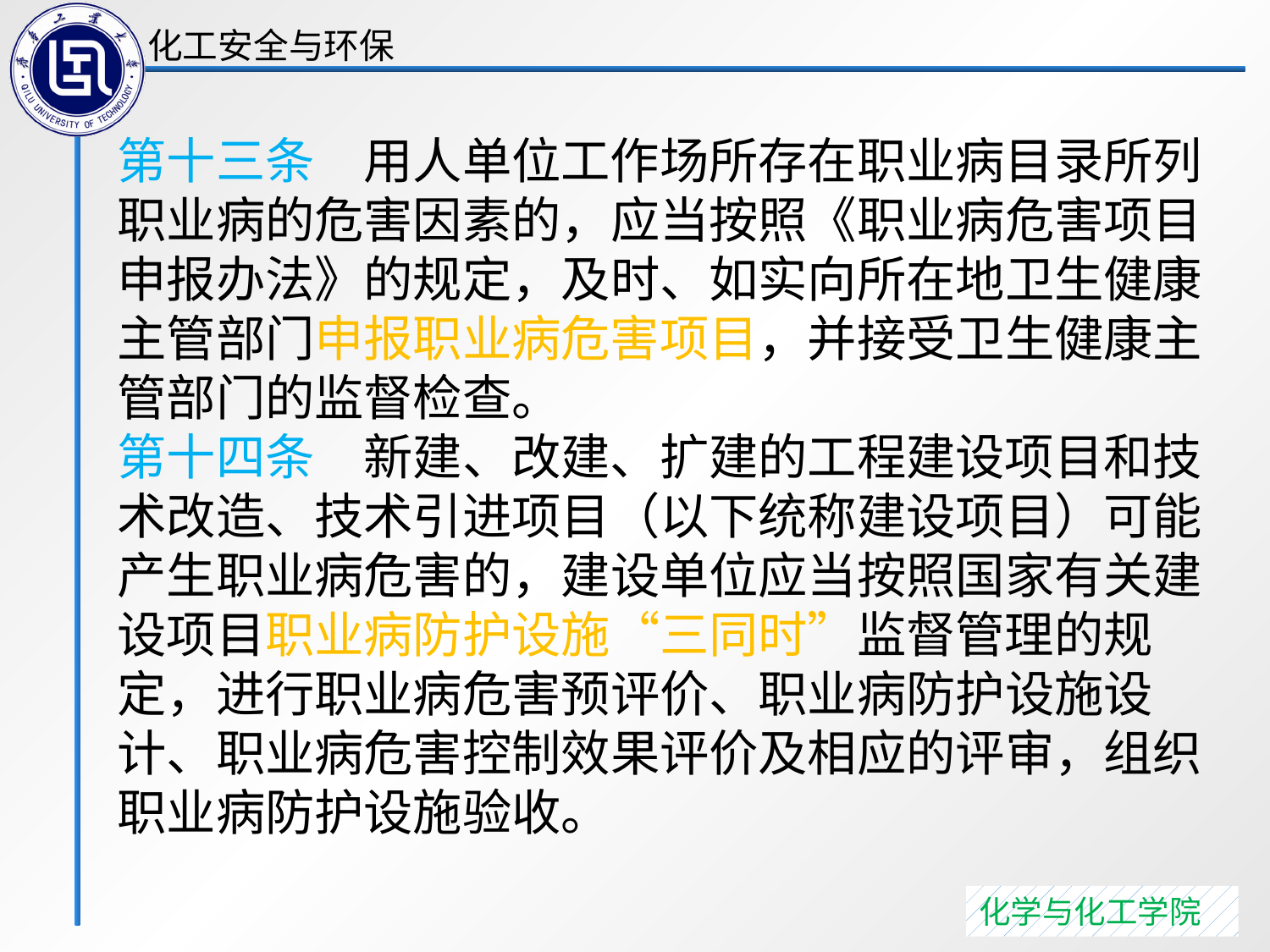

第十三条　用人单位工作场所存在职业病目录所列职业病的危害因素的，应当按照《职业病危害项目申报办法》的规定，及时、如实向所在地卫生健康主管部门申报职业病危害项目，并接受卫生健康主管部门的监督检查。
第十四条　新建、改建、扩建的工程建设项目和技术改造、技术引进项目（以下统称建设项目）可能产生职业病危害的，建设单位应当按照国家有关建设项目职业病防护设施“三同时”监督管理的规定，进行职业病危害预评价、职业病防护设施设计、职业病危害控制效果评价及相应的评审，组织职业病防护设施验收。